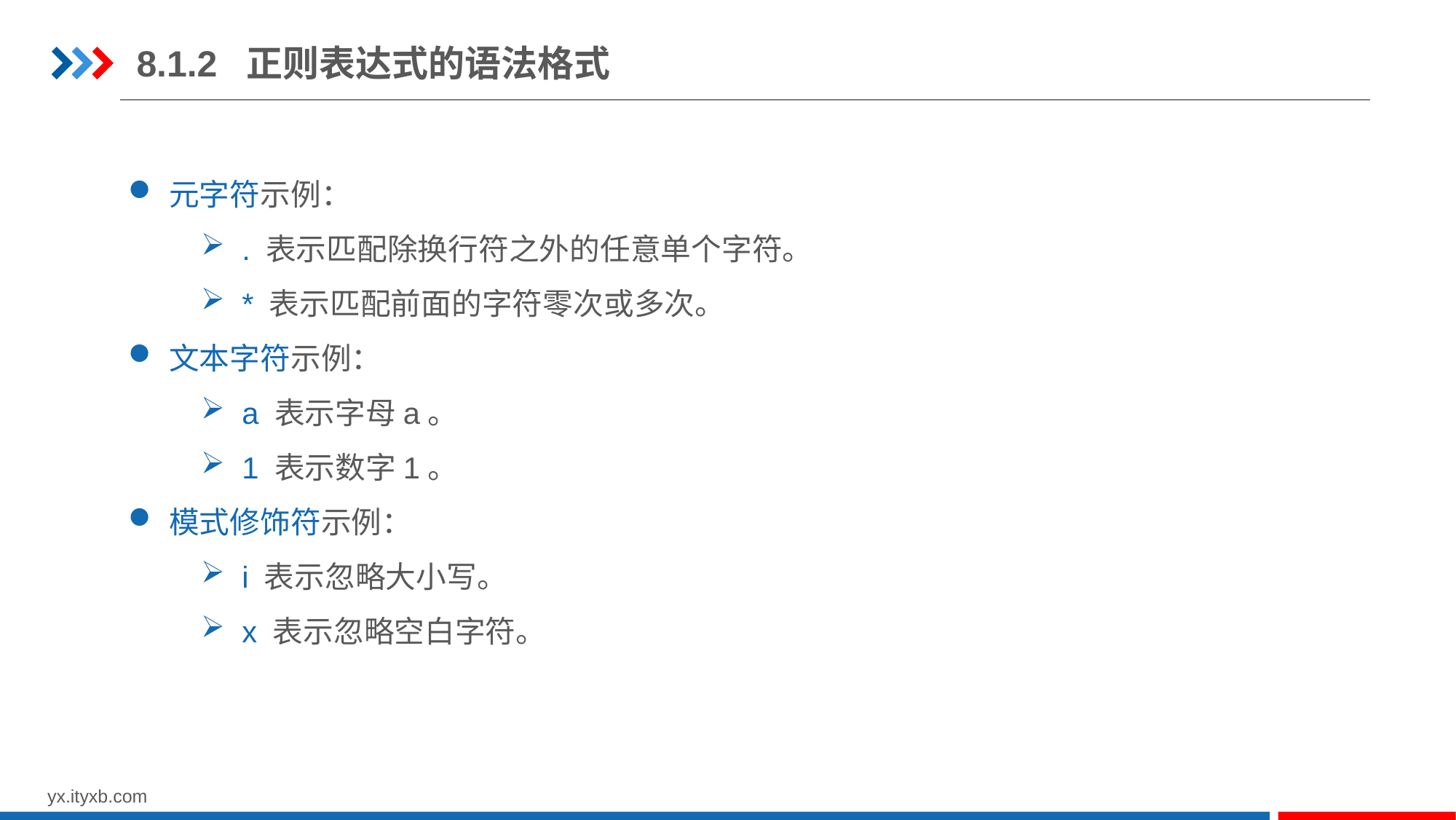

8.1.2  正则表达式的语法格式
元字符示例：
. 表示匹配除换行符之外的任意单个字符。
* 表示匹配前面的字符零次或多次。
文本字符示例：
a 表示字母a。
1 表示数字1。
模式修饰符示例：
i 表示忽略大小写。
x 表示忽略空白字符。